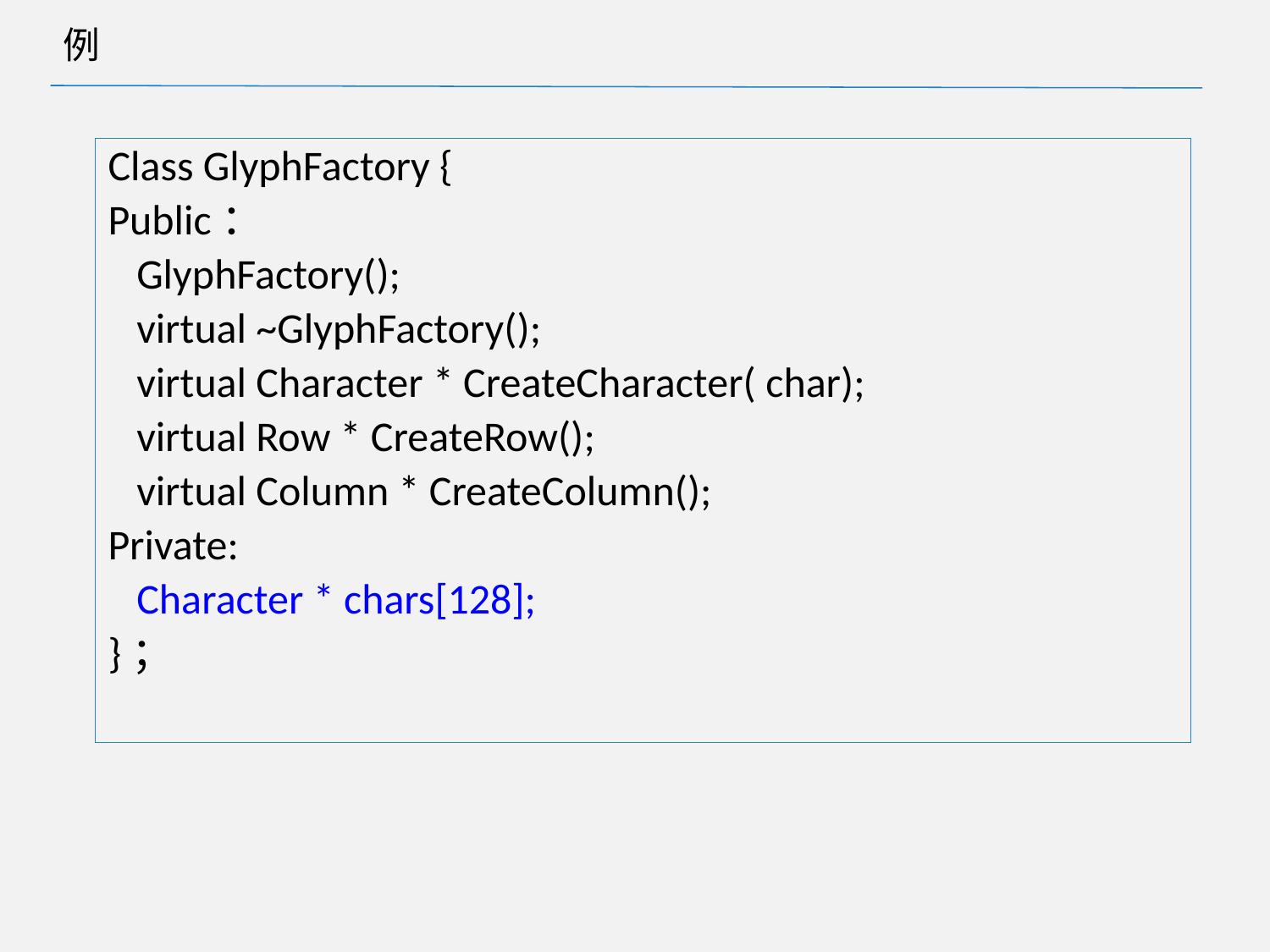

# 例
Class GlyphFactory {
Public：
   GlyphFactory();
   virtual ~GlyphFactory();
   virtual Character * CreateCharacter( char);
   virtual Row * CreateRow();
   virtual Column * CreateColumn();
Private:
   Character * chars[128];
}；